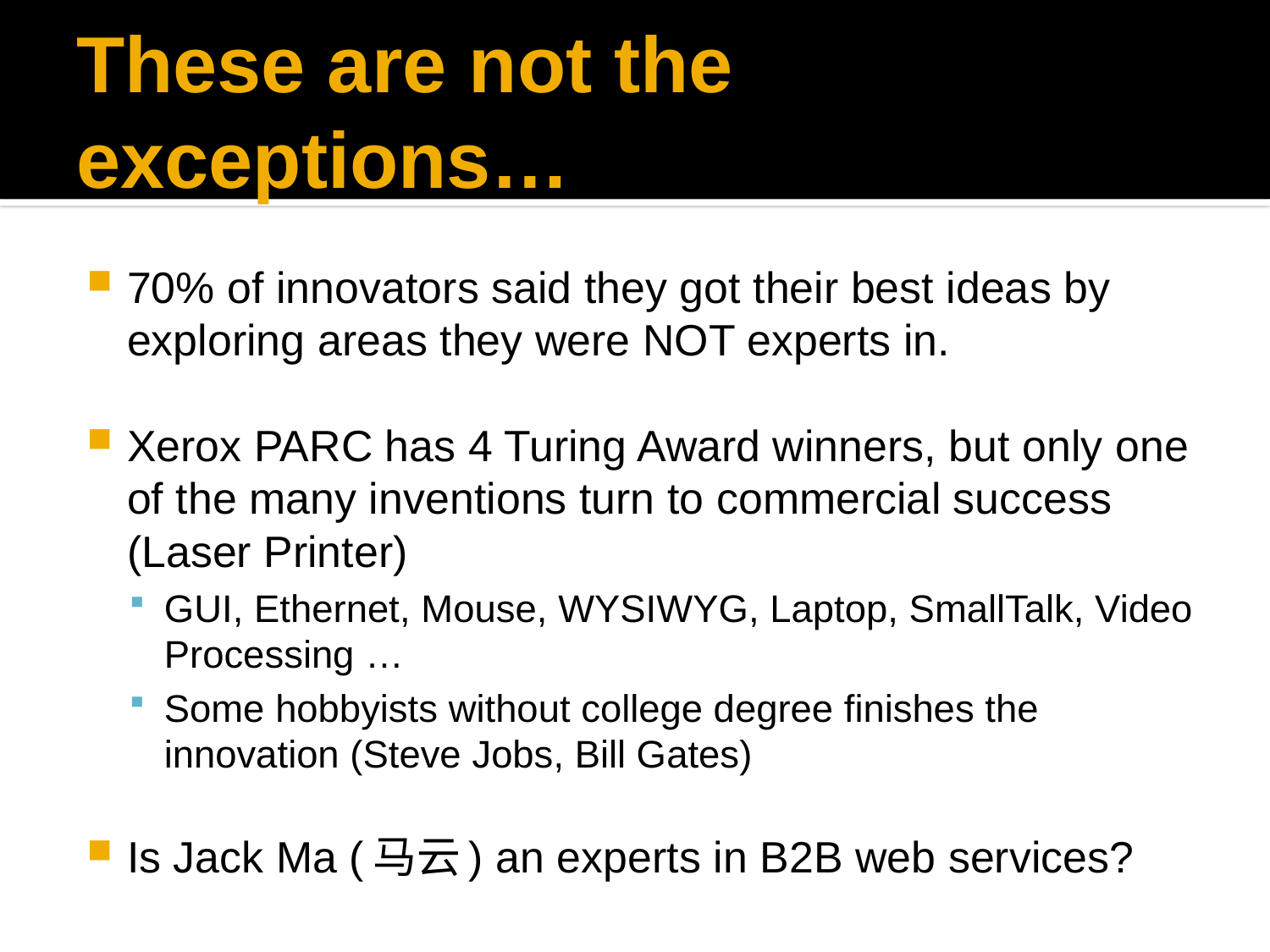

# These are not the exceptions…
70% of innovators said they got their best ideas by exploring areas they were NOT experts in.

Xerox PARC has 4 Turing Award winners, but only one of the many inventions turn to commercial success (Laser Printer)
GUI, Ethernet, Mouse, WYSIWYG, Laptop, SmallTalk, Video Processing …
Some hobbyists without college degree finishes the innovation (Steve Jobs, Bill Gates)

Is Jack Ma (马云) an experts in B2B web services?